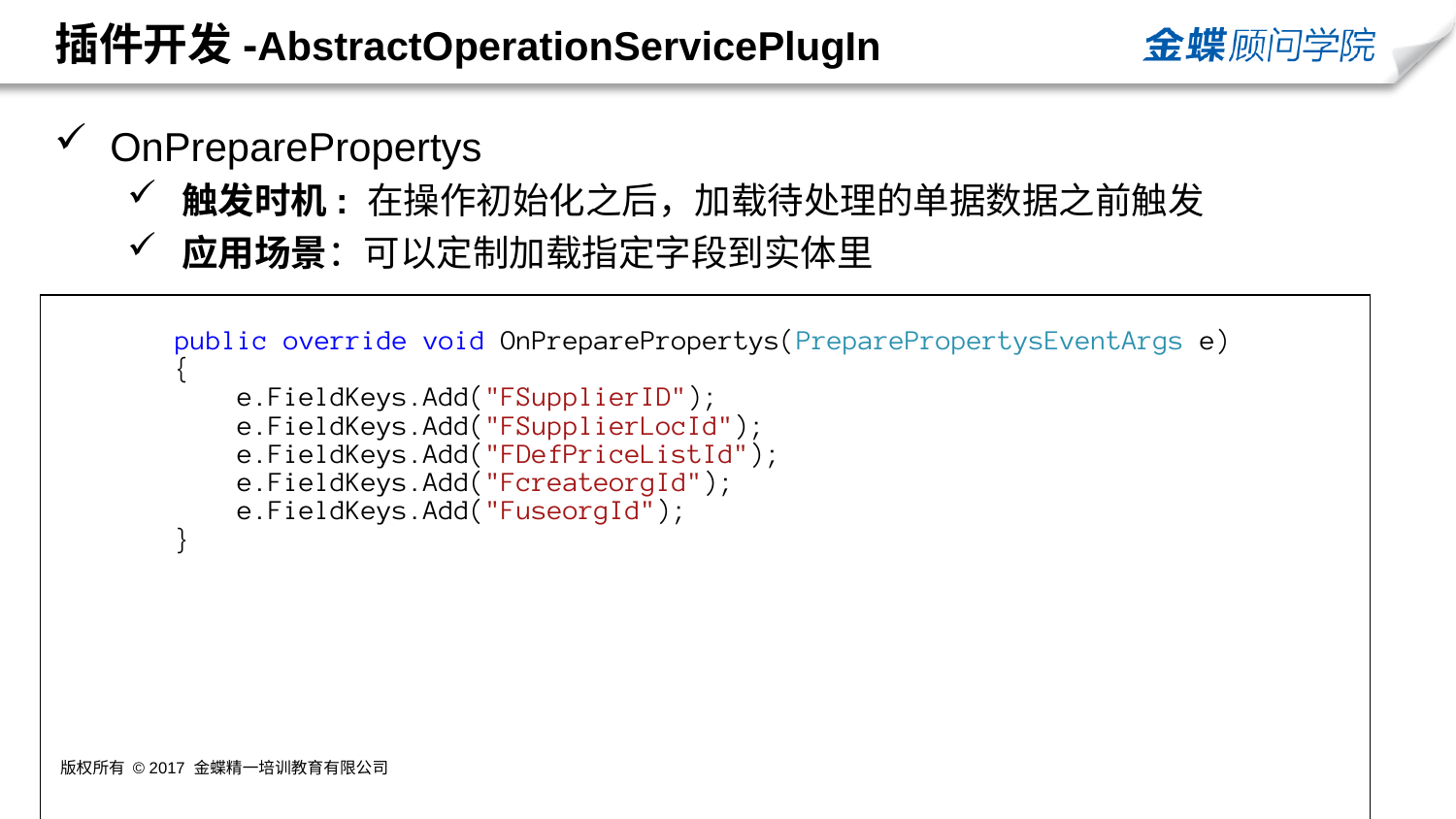

# 插件开发-AbstractOperationServicePlugIn
  OnPreparePropertys
触发时机: 在操作初始化之后，加载待处理的单据数据之前触发
应用场景：可以定制加载指定字段到实体里
| public override void OnPreparePropertys(PreparePropertysEventArgs e) { e.FieldKeys.Add("FSupplierID"); e.FieldKeys.Add("FSupplierLocId"); e.FieldKeys.Add("FDefPriceListId");  e.FieldKeys.Add("FcreateorgId"); e.FieldKeys.Add("FuseorgId"); } |
| --- |